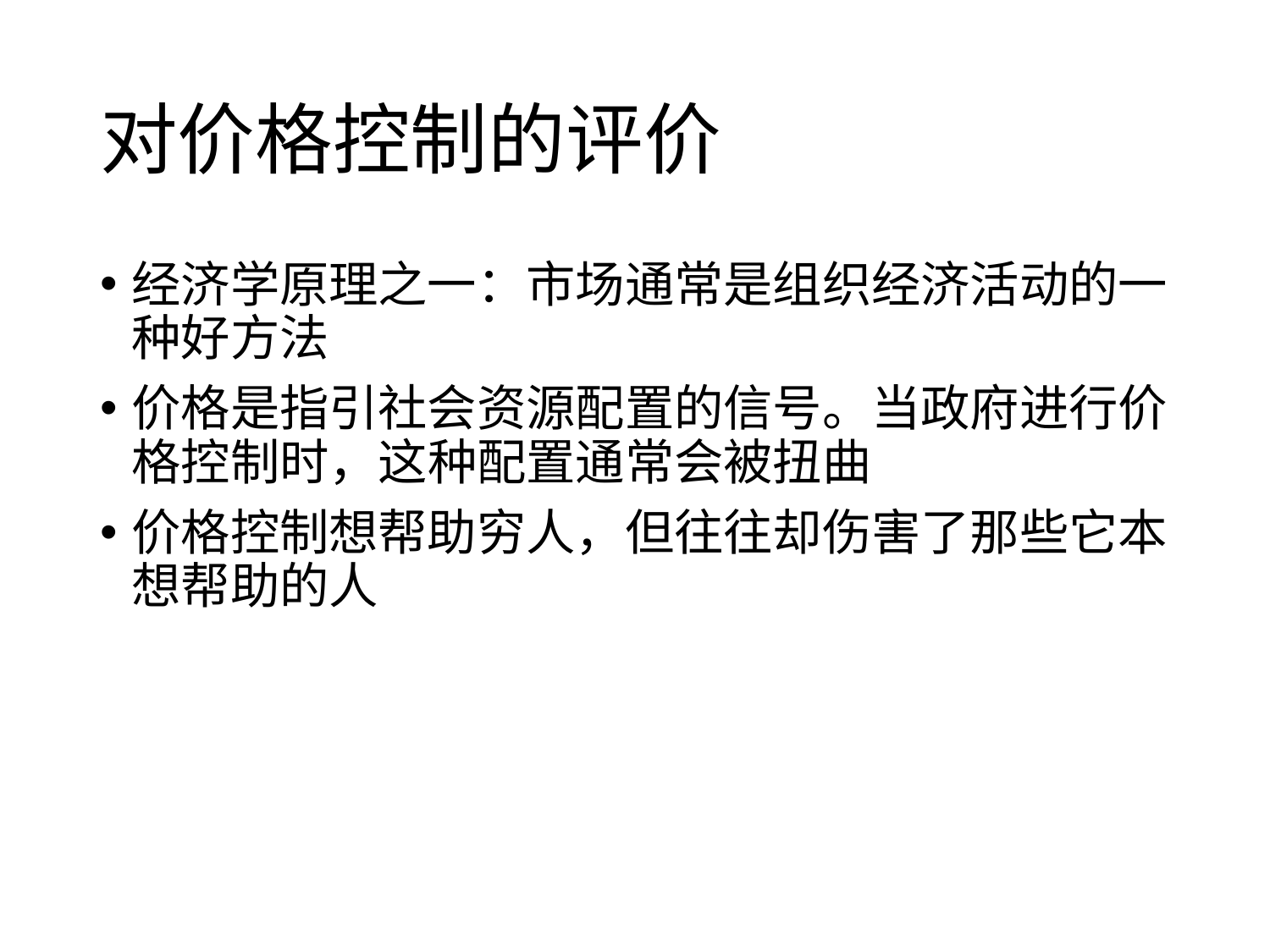

# 对价格控制的评价
经济学原理之一：市场通常是组织经济活动的一种好方法
价格是指引社会资源配置的信号。当政府进行价格控制时，这种配置通常会被扭曲
价格控制想帮助穷人，但往往却伤害了那些它本想帮助的人